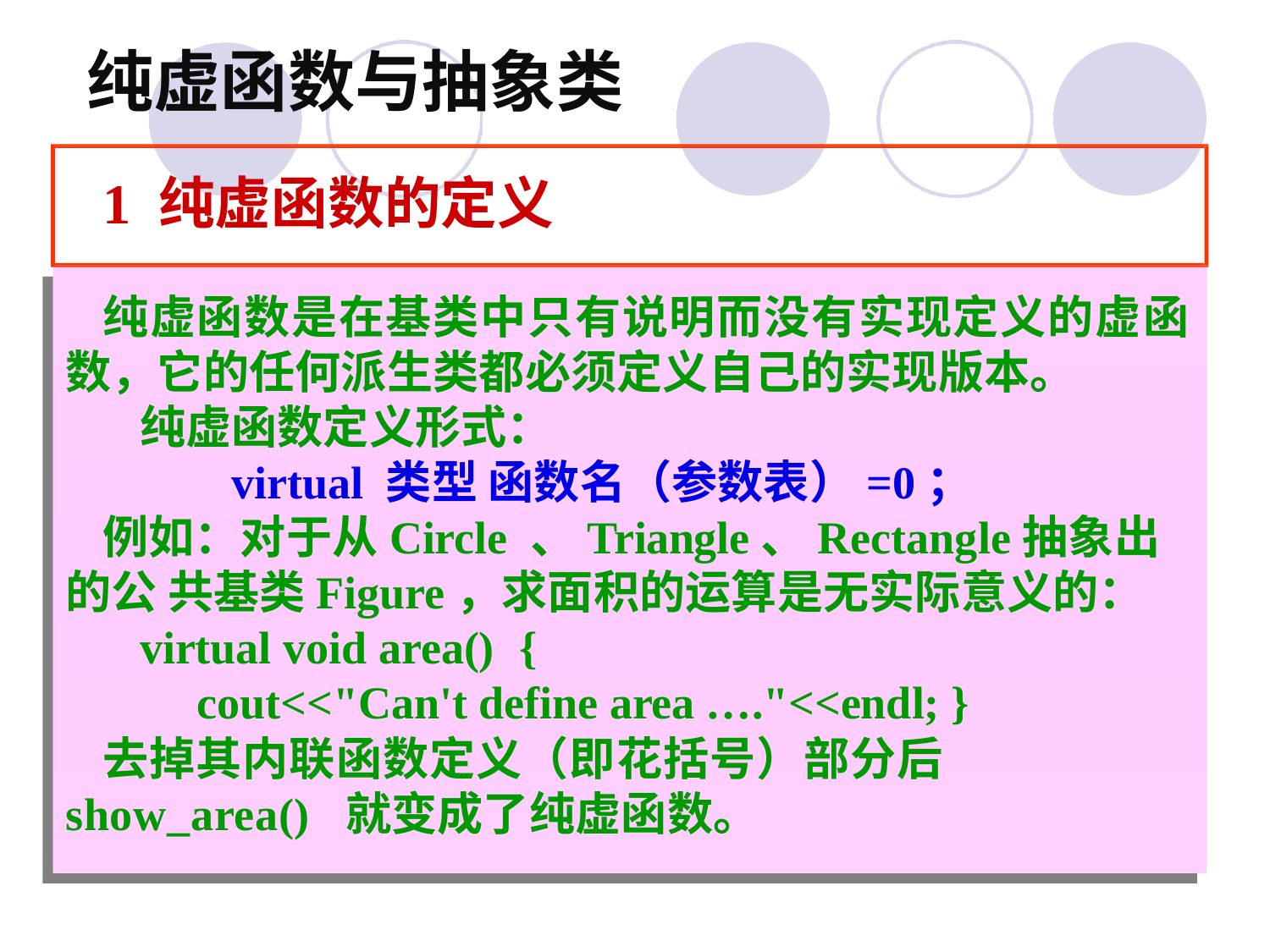

# 纯虚函数与抽象类

1 纯虚函数的定义
纯虚函数是在基类中只有说明而没有实现定义的虚函 数，它的任何派生类都必须定义自己的实现版本。
纯虚函数定义形式：
virtual 类型 函数名（参数表）=0；
例如：对于从Circle 、Triangle、Rectangle抽象出的公 共基类Figure，求面积的运算是无实际意义的：
virtual void area()	{
cout<<"Can't define area …."<<endl; }
去掉其内联函数定义（即花括号）部分后show_area()  就变成了纯虚函数。